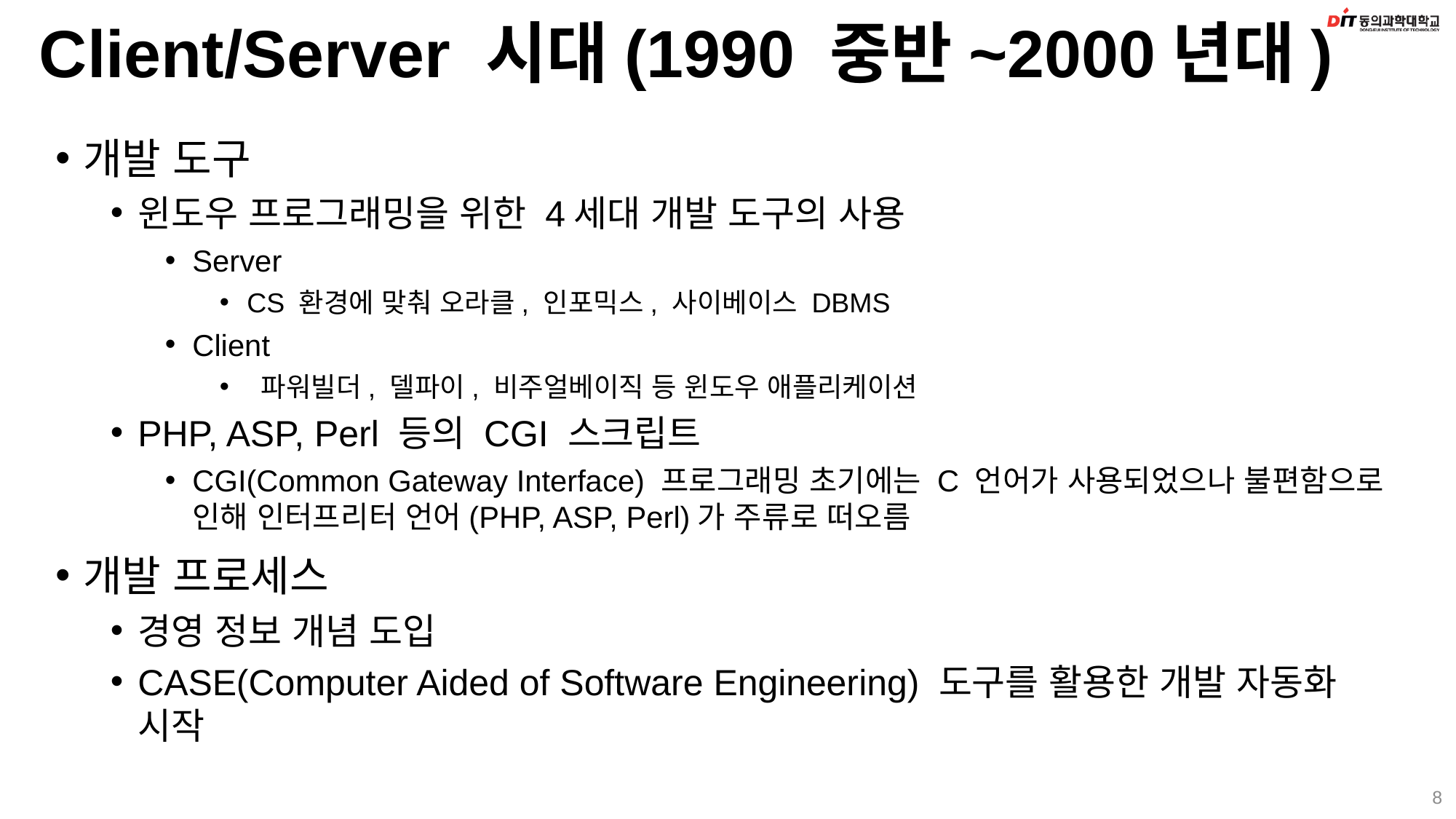

Client/Server 시대(1990 중반~2000년대)
개발 도구
윈도우 프로그래밍을 위한 4세대 개발 도구의 사용
Server
CS 환경에 맞춰 오라클, 인포믹스, 사이베이스 DBMS
Client
 파워빌더, 델파이, 비주얼베이직 등 윈도우 애플리케이션
PHP, ASP, Perl 등의 CGI 스크립트
CGI(Common Gateway Interface) 프로그래밍 초기에는 C 언어가 사용되었으나 불편함으로 인해 인터프리터 언어(PHP, ASP, Perl)가 주류로 떠오름
개발 프로세스
경영 정보 개념 도입
CASE(Computer Aided of Software Engineering) 도구를 활용한 개발 자동화 시작
8